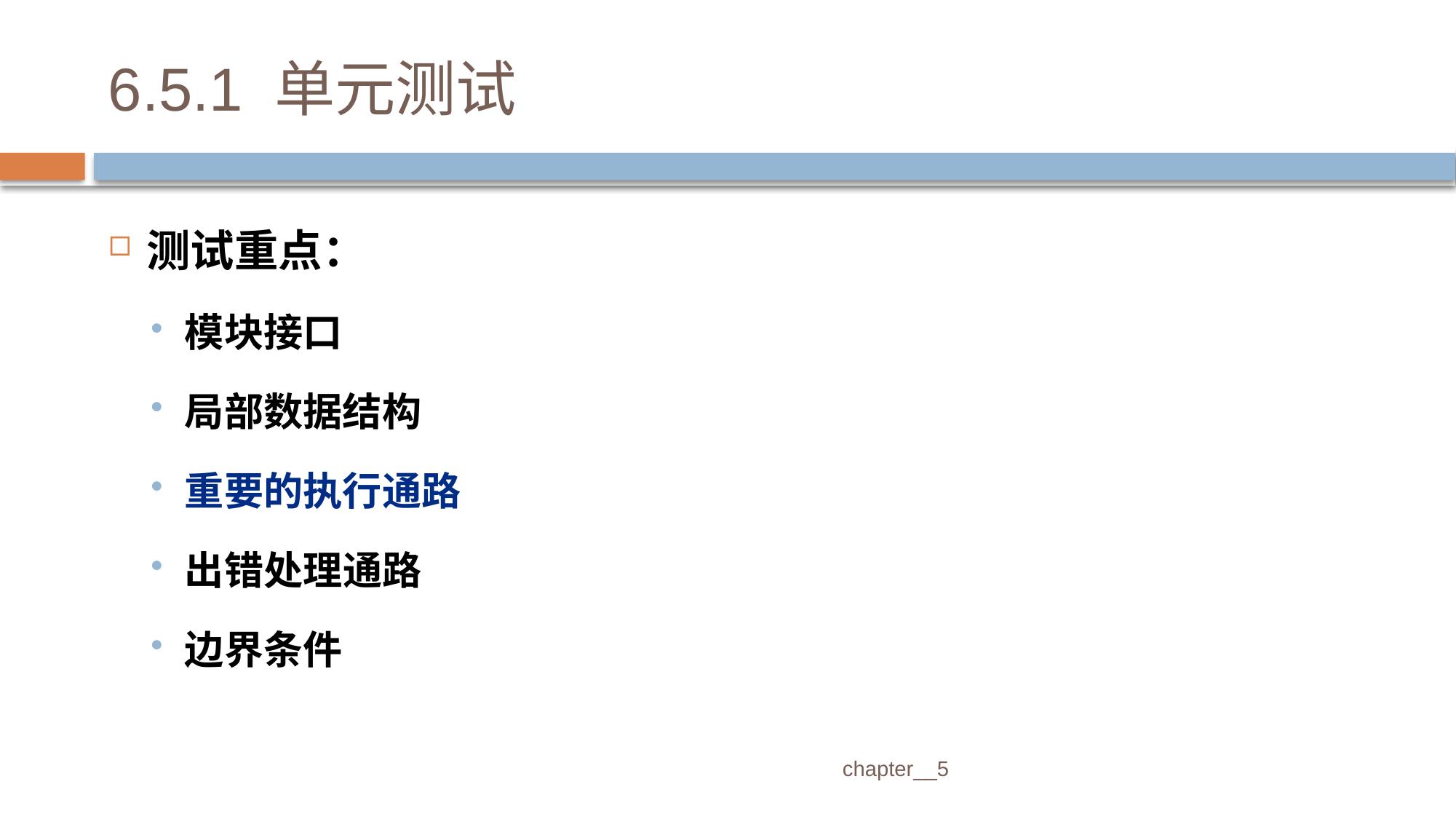

# 6.5.1 单元测试
63
测试重点：
模块接口
局部数据结构
重要的执行通路
出错处理通路
边界条件

 chapter__5